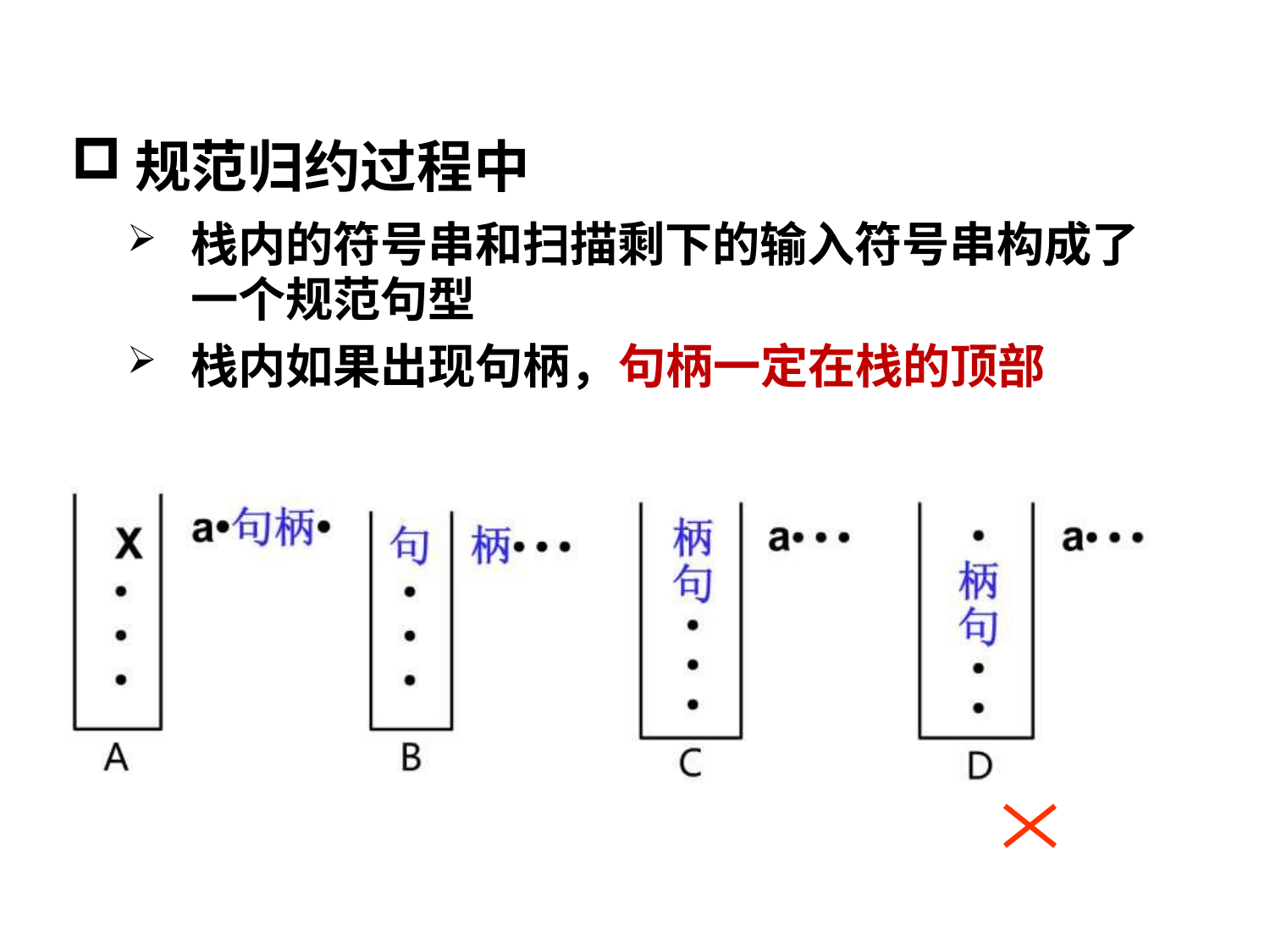

规范归约过程中
栈内的符号串和扫描剩下的输入符号串构成了 一个规范句型
栈内如果出现句柄，句柄一定在栈的顶部